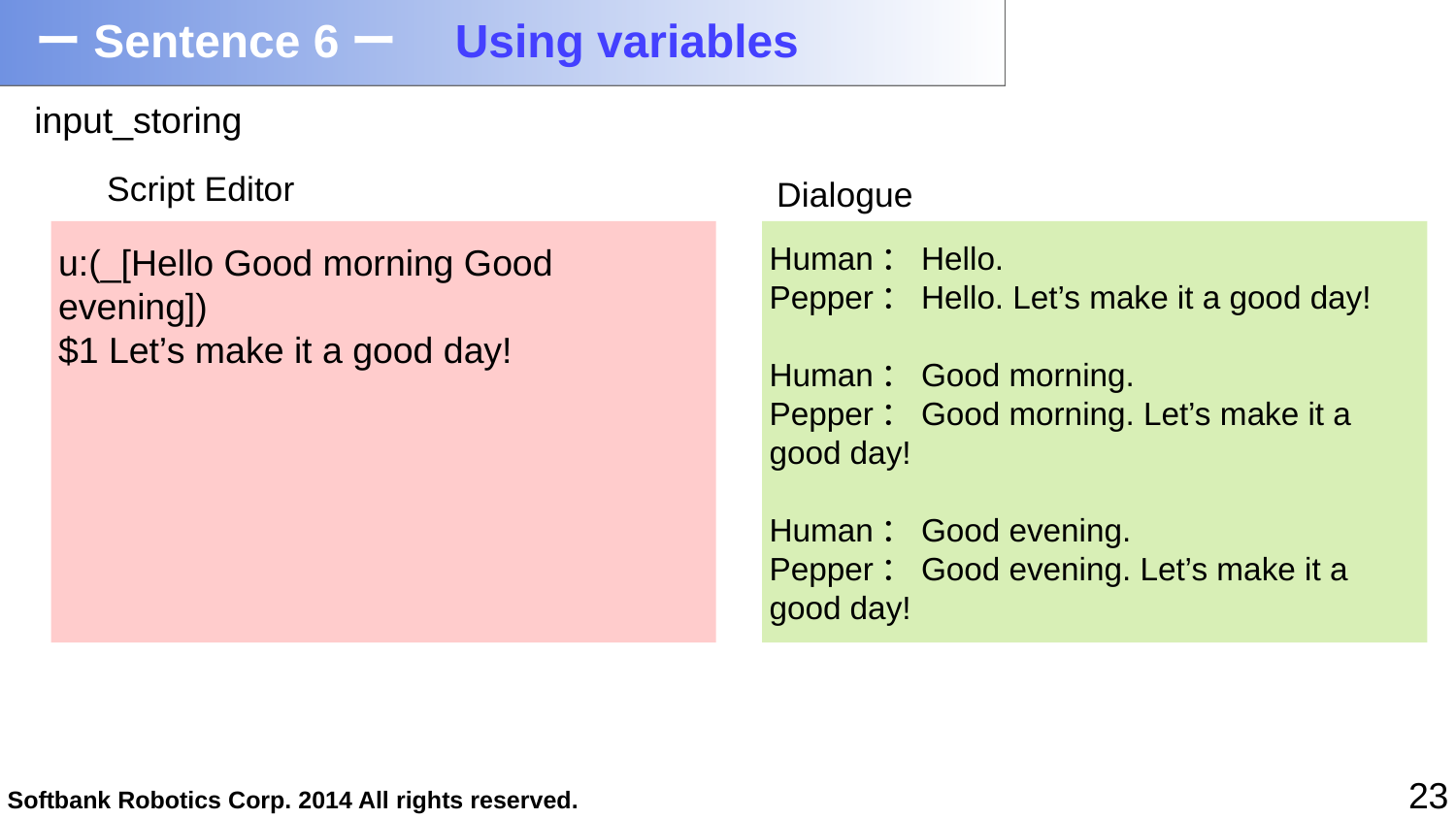

# ーSentence 6ー　Using variables
input_storing
Script Editor
Dialogue

Human：Hello.
Pepper：Hello. Let’s make it a good day!

Human：Good morning.
Pepper：Good morning. Let’s make it a good day!

Human：Good evening.
Pepper：Good evening. Let’s make it a good day!
u:(_[Hello Good morning Good evening])
$1 Let’s make it a good day!
23